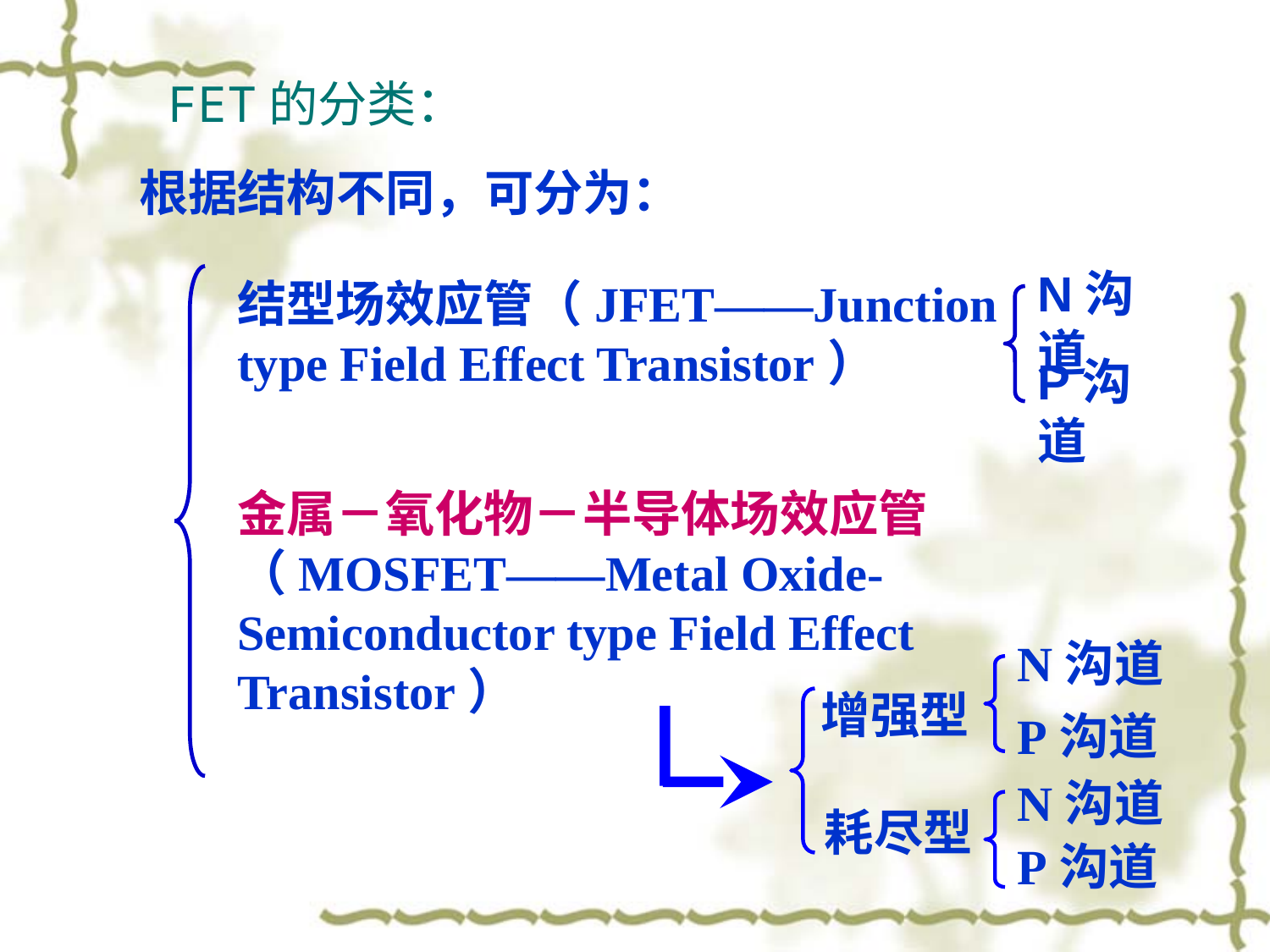

FET的分类：
根据结构不同，可分为：
N沟道

P沟道

结型场效应管（JFET——Junction type Field Effect Transistor）
金属－氧化物－半导体场效应管（MOSFET——Metal Oxide-Semiconductor type Field Effect Transistor）
N沟道

增强型

P沟道
N沟道

耗尽型
P沟道

89